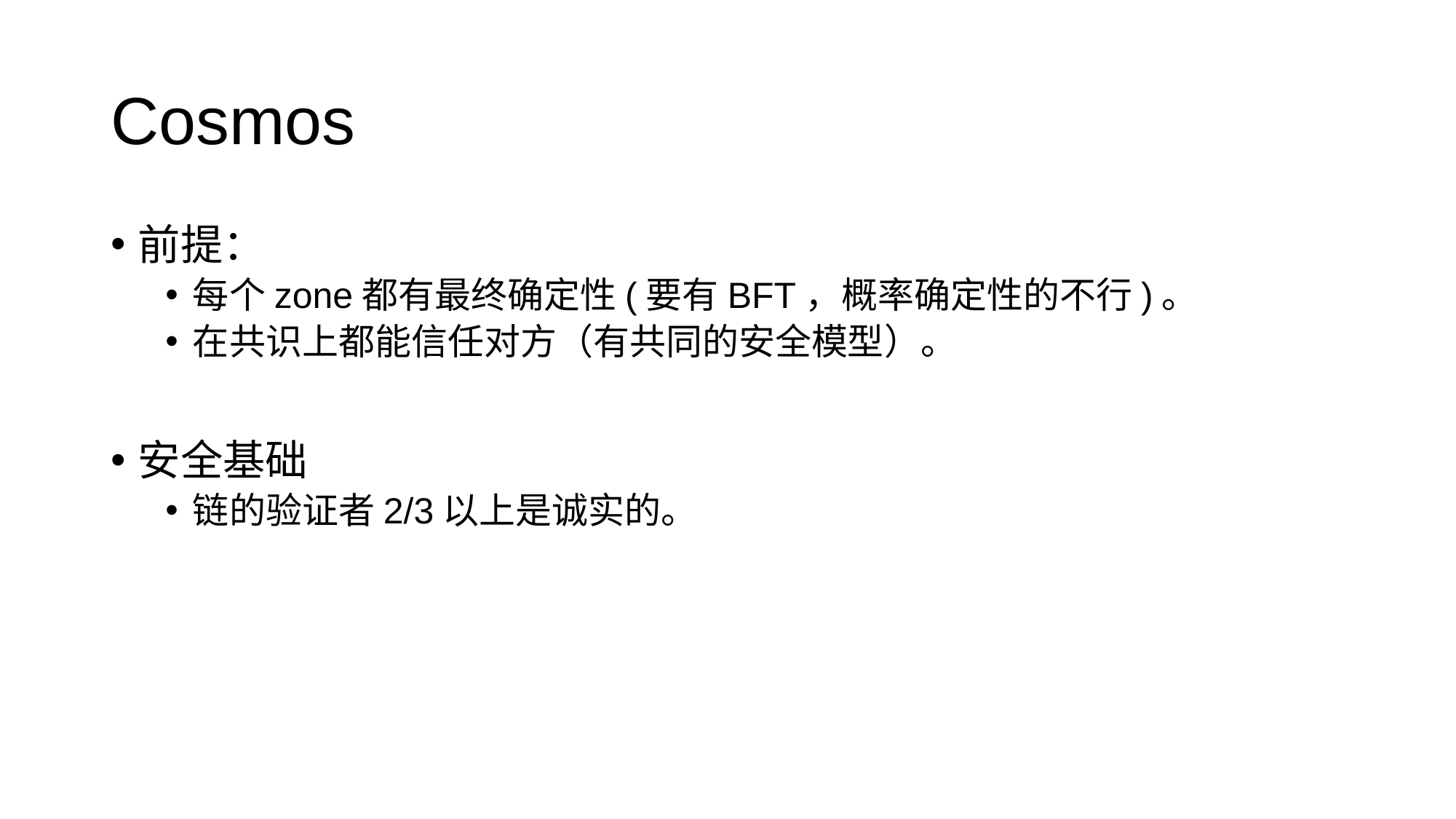

# Cosmos
前提：
每个zone都有最终确定性(要有BFT，概率确定性的不行)。
在共识上都能信任对方（有共同的安全模型）。

安全基础
链的验证者2/3以上是诚实的。